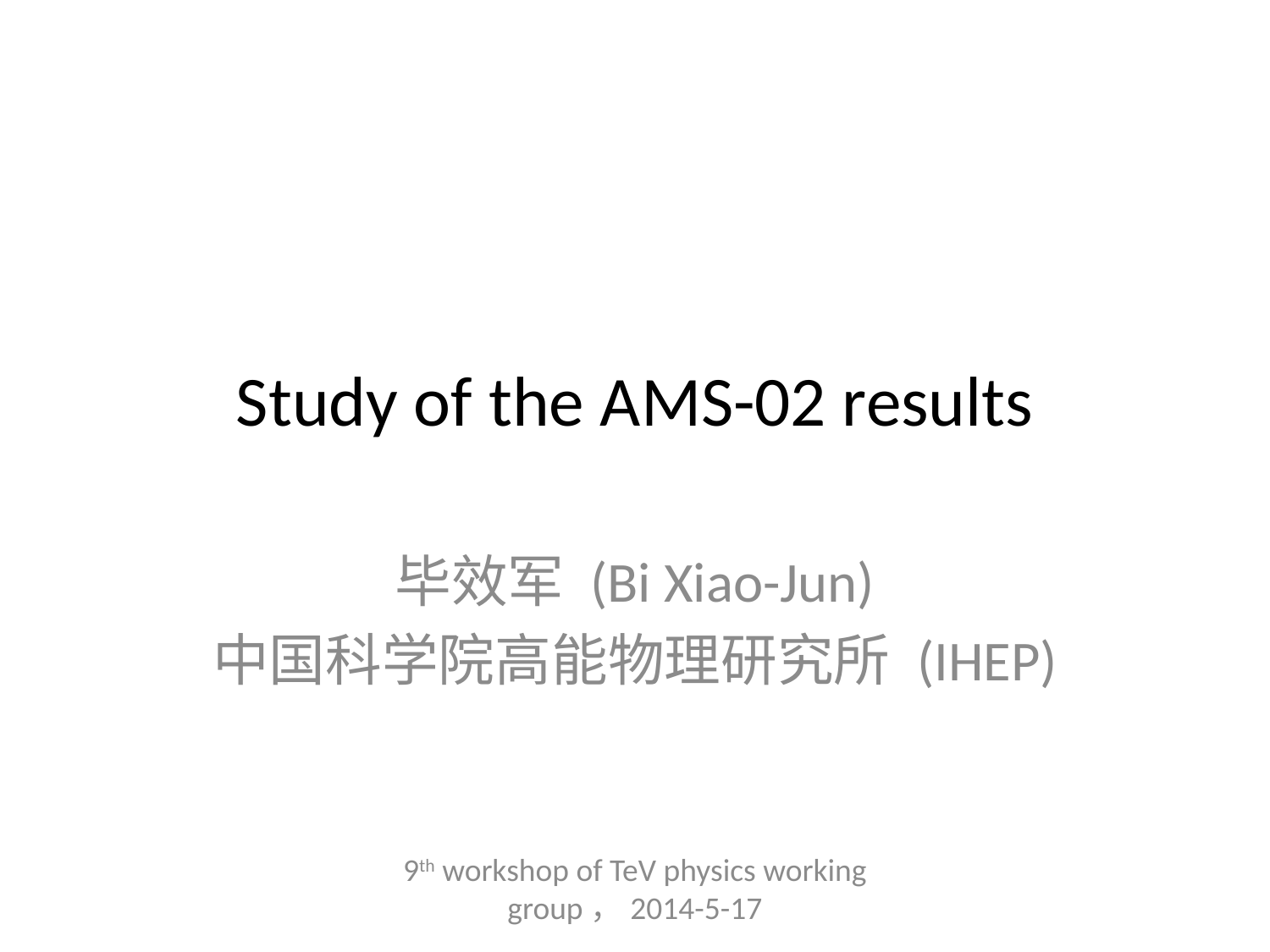

# Study of the AMS-02 results
毕效军 (Bi Xiao-Jun)
中国科学院高能物理研究所 (IHEP)
9th workshop of TeV physics working group，2014-5-17